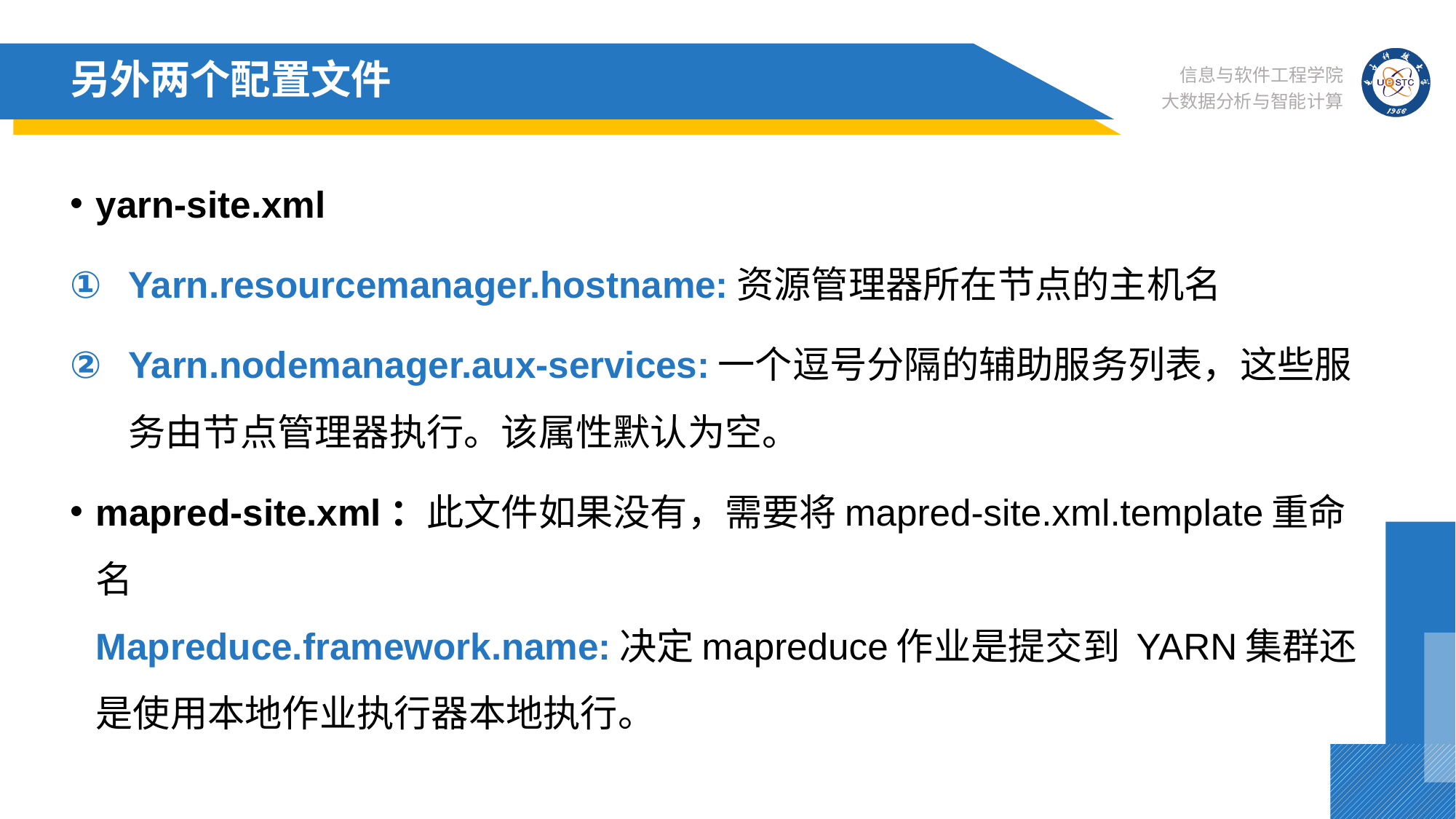

# 另外两个配置文件
yarn-site.xml
Yarn.resourcemanager.hostname:资源管理器所在节点的主机名
Yarn.nodemanager.aux-services:一个逗号分隔的辅助服务列表，这些服务由节点管理器执行。该属性默认为空。
mapred-site.xml：此文件如果没有，需要将mapred-site.xml.template重命名
Mapreduce.framework.name:决定mapreduce作业是提交到 YARN集群还是使用本地作业执行器本地执行。